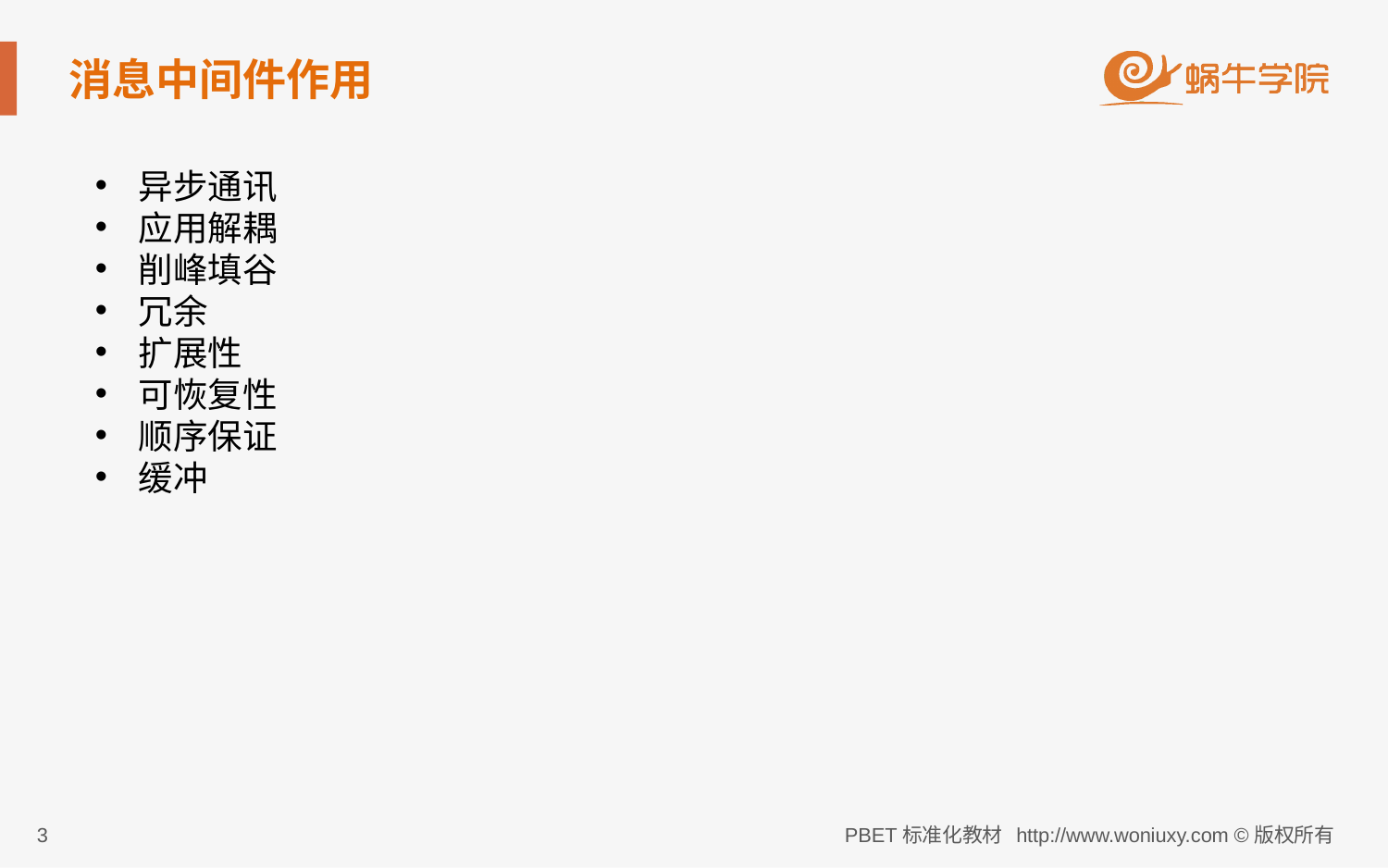

# 消息中间件作用
异步通讯
应用解耦
削峰填谷
冗余
扩展性
可恢复性
顺序保证
缓冲